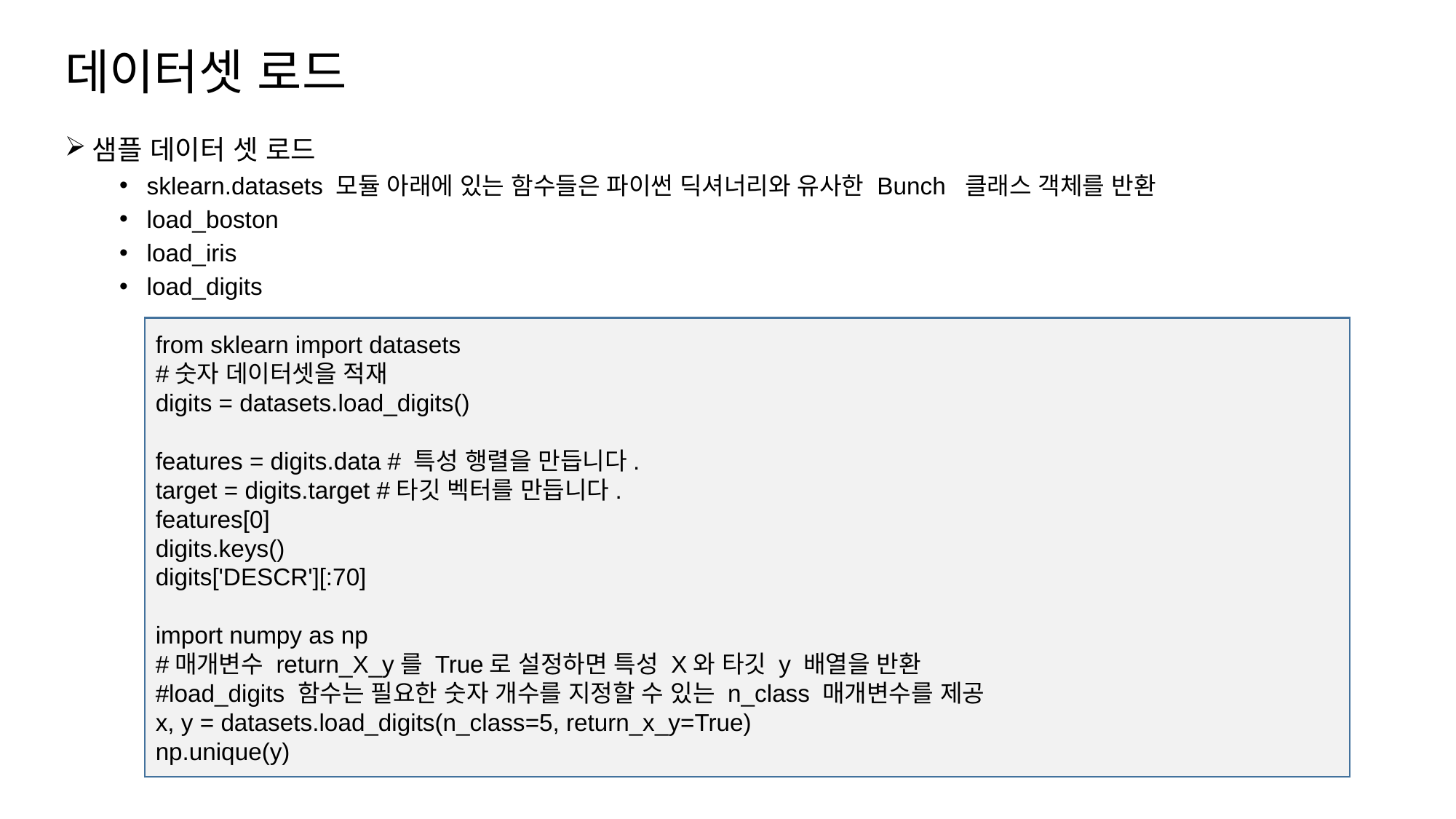

# 데이터셋 로드
샘플 데이터 셋 로드
sklearn.datasets 모듈 아래에 있는 함수들은 파이썬 딕셔너리와 유사한 Bunch  클래스 객체를 반환
load_boston
load_iris
load_digits
from sklearn import datasets
#숫자 데이터셋을 적재
digits = datasets.load_digits()

features = digits.data # 특성 행렬을 만듭니다.
target = digits.target #타깃 벡터를 만듭니다.
features[0]
digits.keys()
digits['DESCR'][:70]

import numpy as np
#매개변수 return_X_y를 True로 설정하면 특성 X와 타깃 y 배열을 반환
#load_digits 함수는 필요한 숫자 개수를 지정할 수 있는 n_class 매개변수를 제공
x, y = datasets.load_digits(n_class=5, return_x_y=True)
np.unique(y)